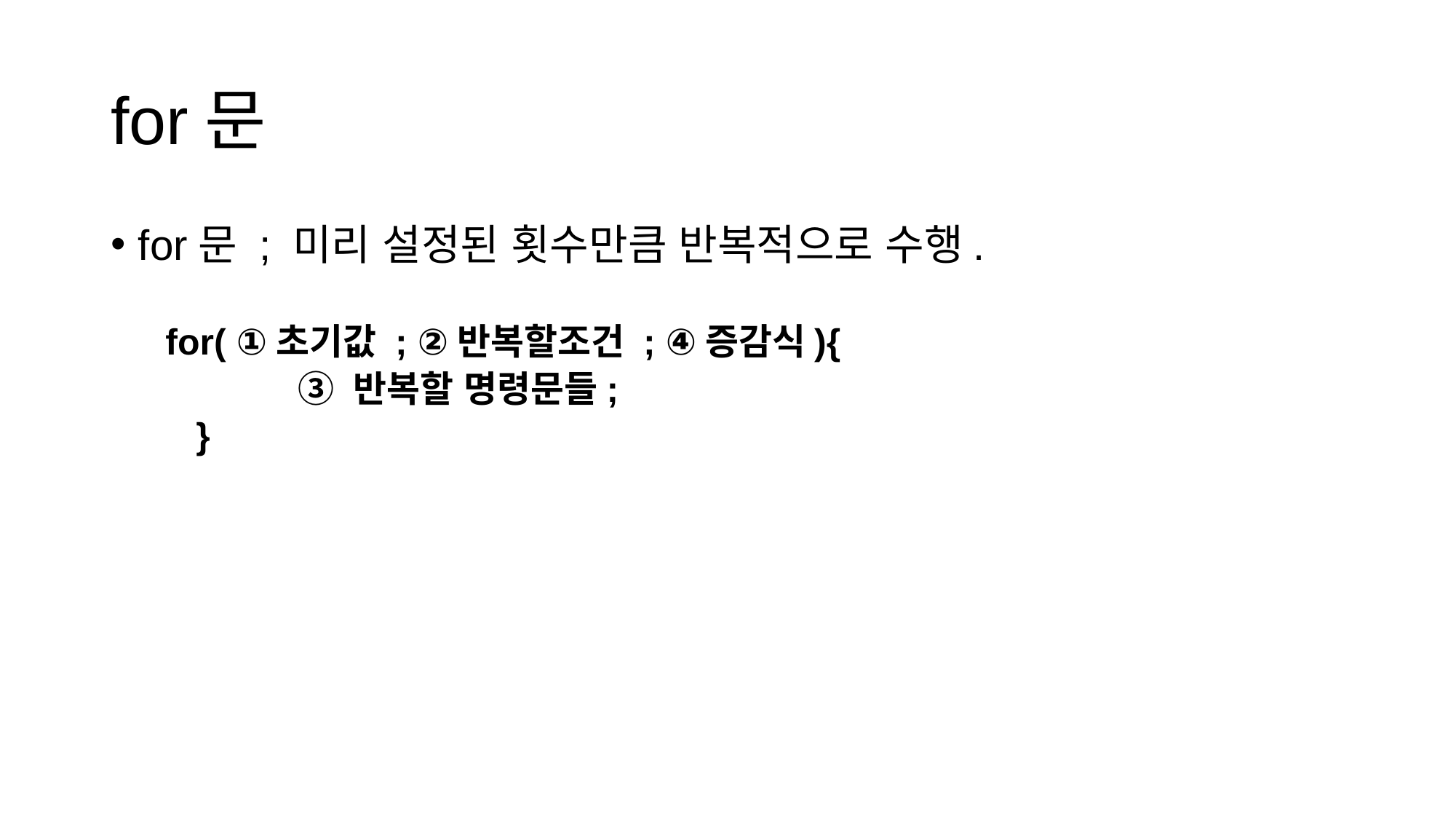

# for문
for문 ; 미리 설정된 횟수만큼 반복적으로 수행.

for( ①초기값 ; ②반복할조건 ; ④증감식){
             ③ 반복할 명령문들;
   }